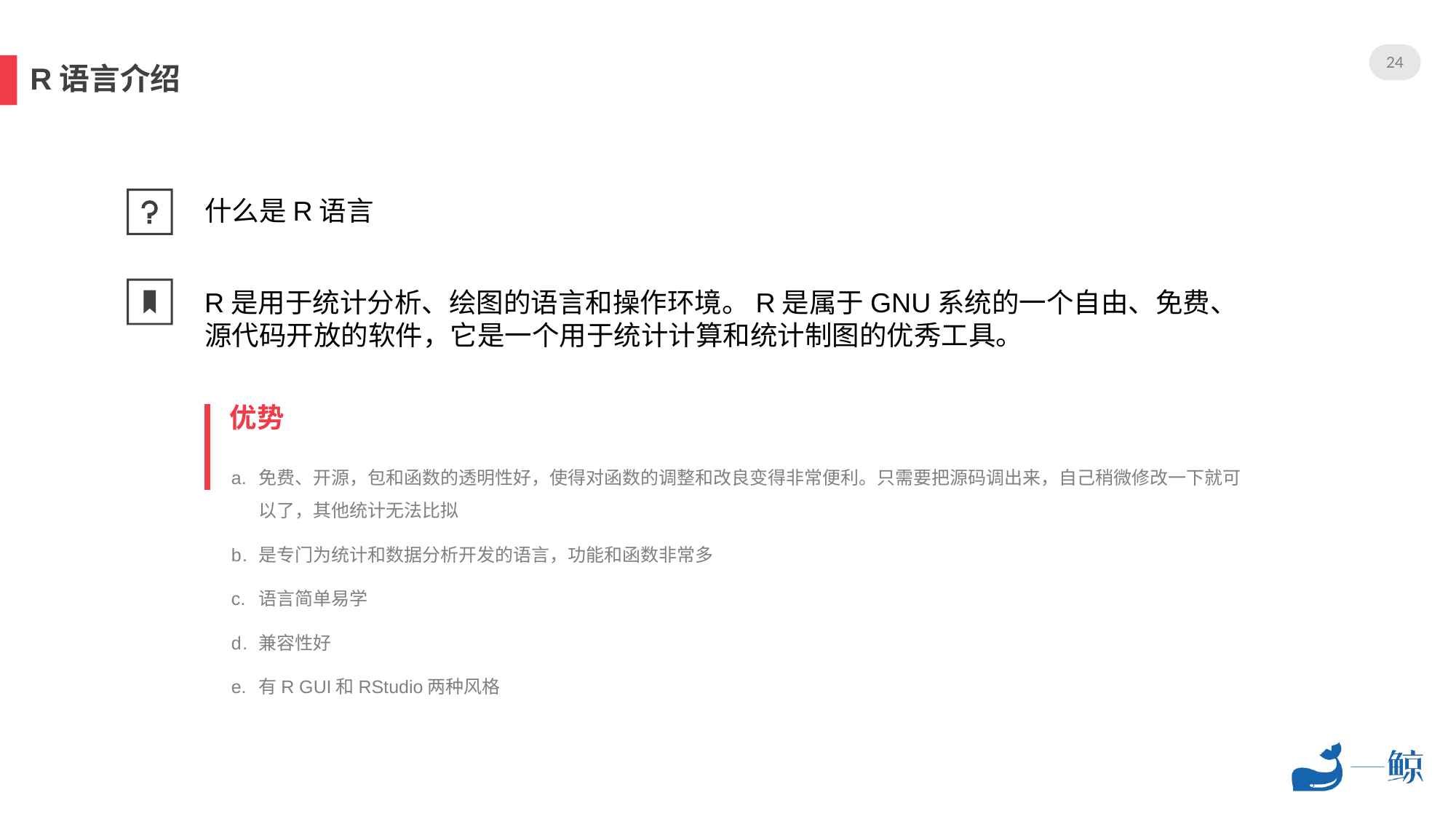

24
R语言介绍

什么是R语言

R是用于统计分析、绘图的语言和操作环境。R是属于GNU系统的一个自由、免费、源代码开放的软件，它是一个用于统计计算和统计制图的优秀工具。
优势
免费、开源，包和函数的透明性好，使得对函数的调整和改良变得非常便利。只需要把源码调出来，自己稍微修改一下就可以了，其他统计无法比拟
是专门为统计和数据分析开发的语言，功能和函数非常多
语言简单易学
兼容性好
有R GUI和RStudio两种风格